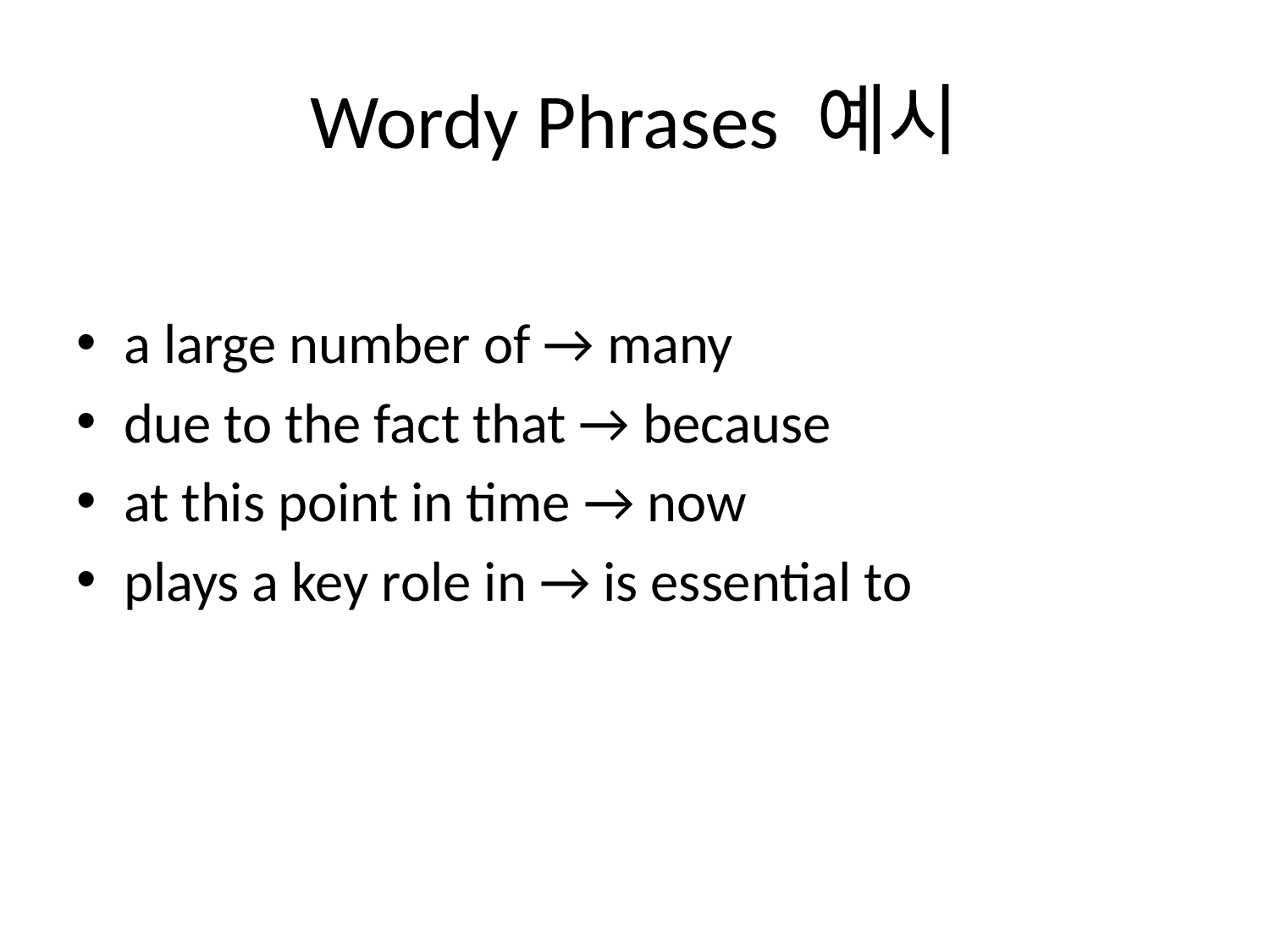

# Wordy Phrases 예시

a large number of → many
due to the fact that → because
at this point in time → now
plays a key role in → is essential to